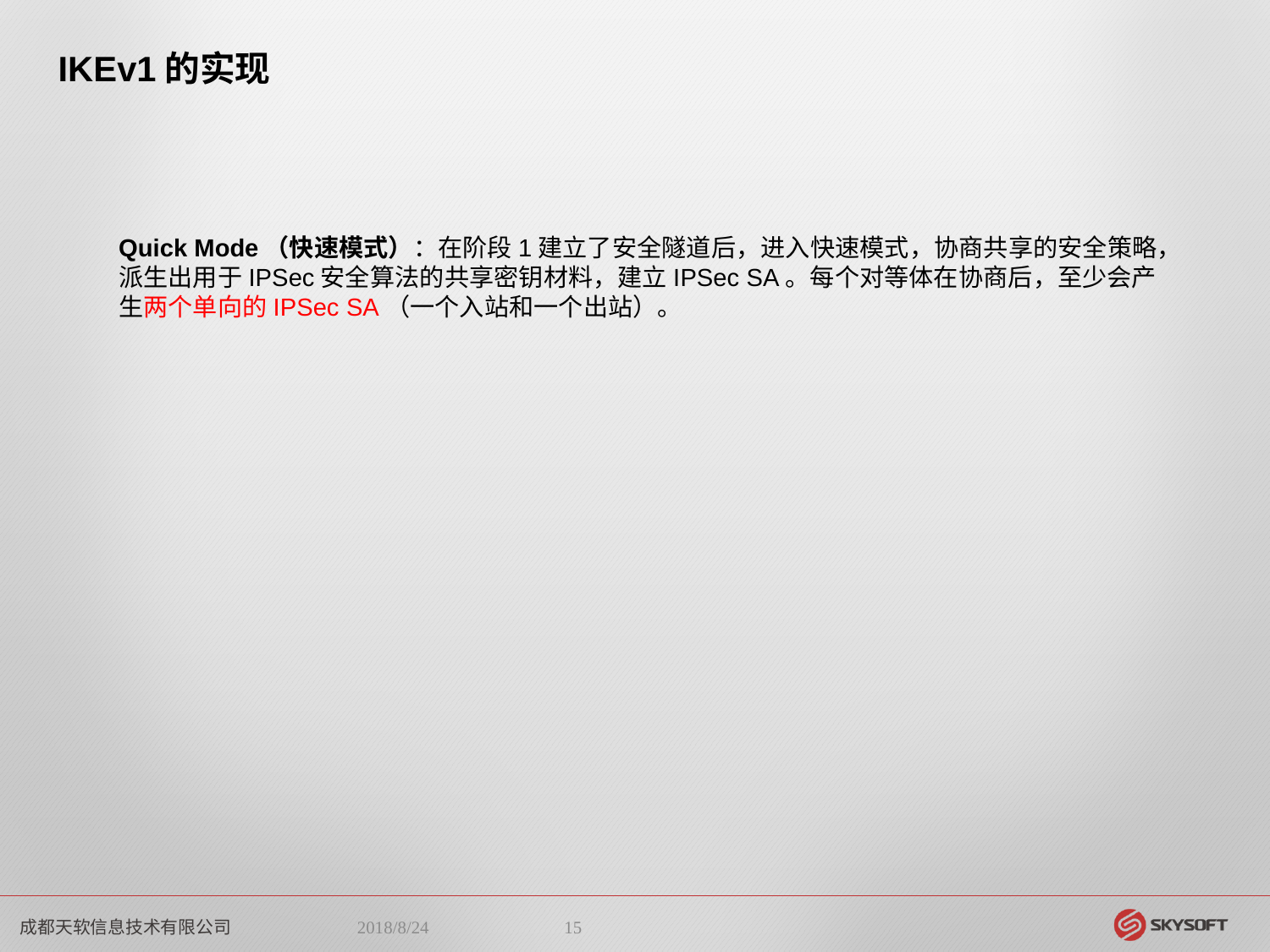

IKEv1的实现
Quick Mode（快速模式）：在阶段1建立了安全隧道后，进入快速模式，协商共享的安全策略，派生出用于IPSec安全算法的共享密钥材料，建立IPSec SA。每个对等体在协商后，至少会产生两个单向的IPSec SA（一个入站和一个出站）。
成都天软信息技术有限公司
2018/8/24
15